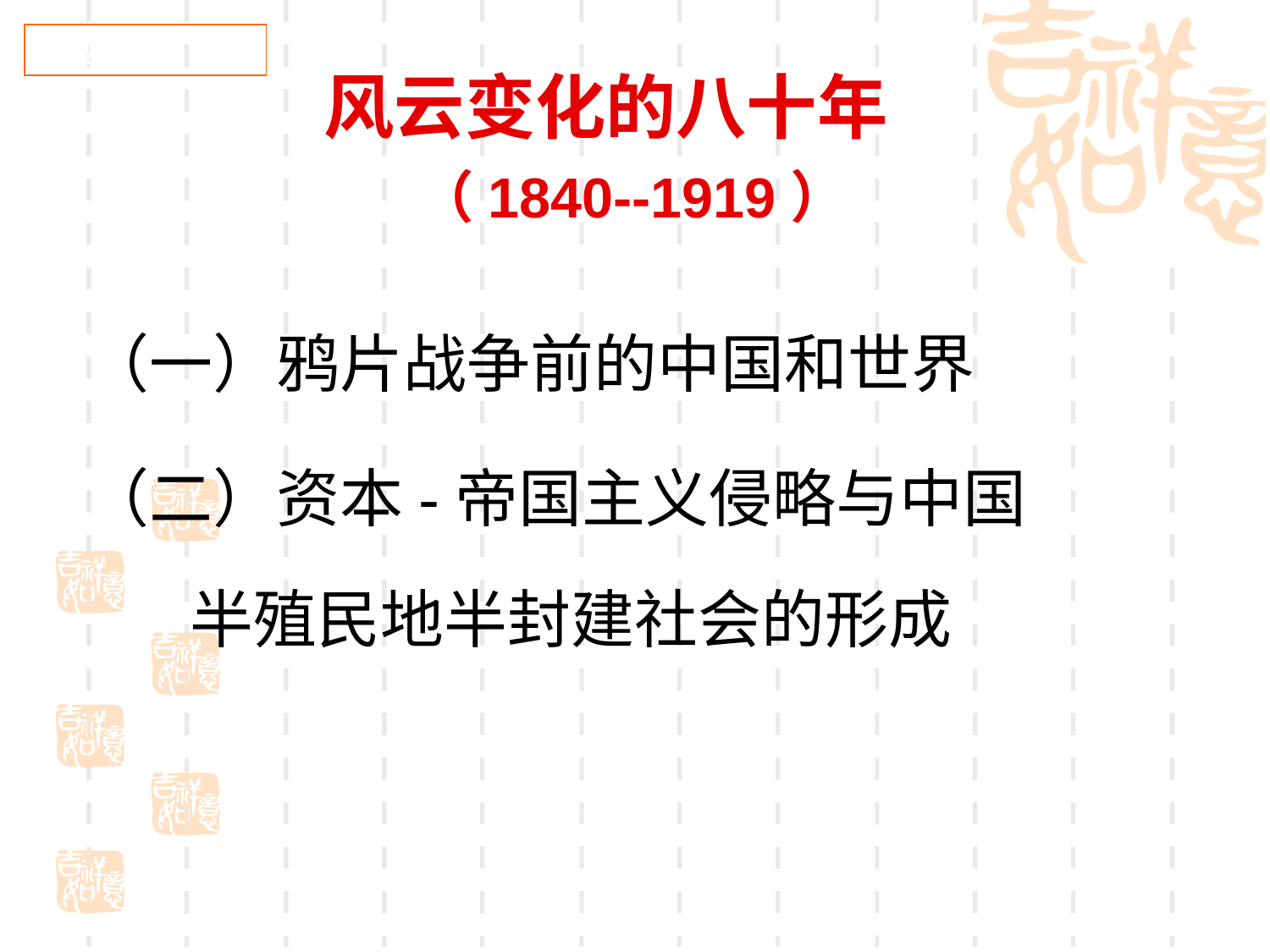

专题一
# 风云变化的八十年 （1840--1919）
（一）鸦片战争前的中国和世界
（二）资本-帝国主义侵略与中国
    半殖民地半封建社会的形成